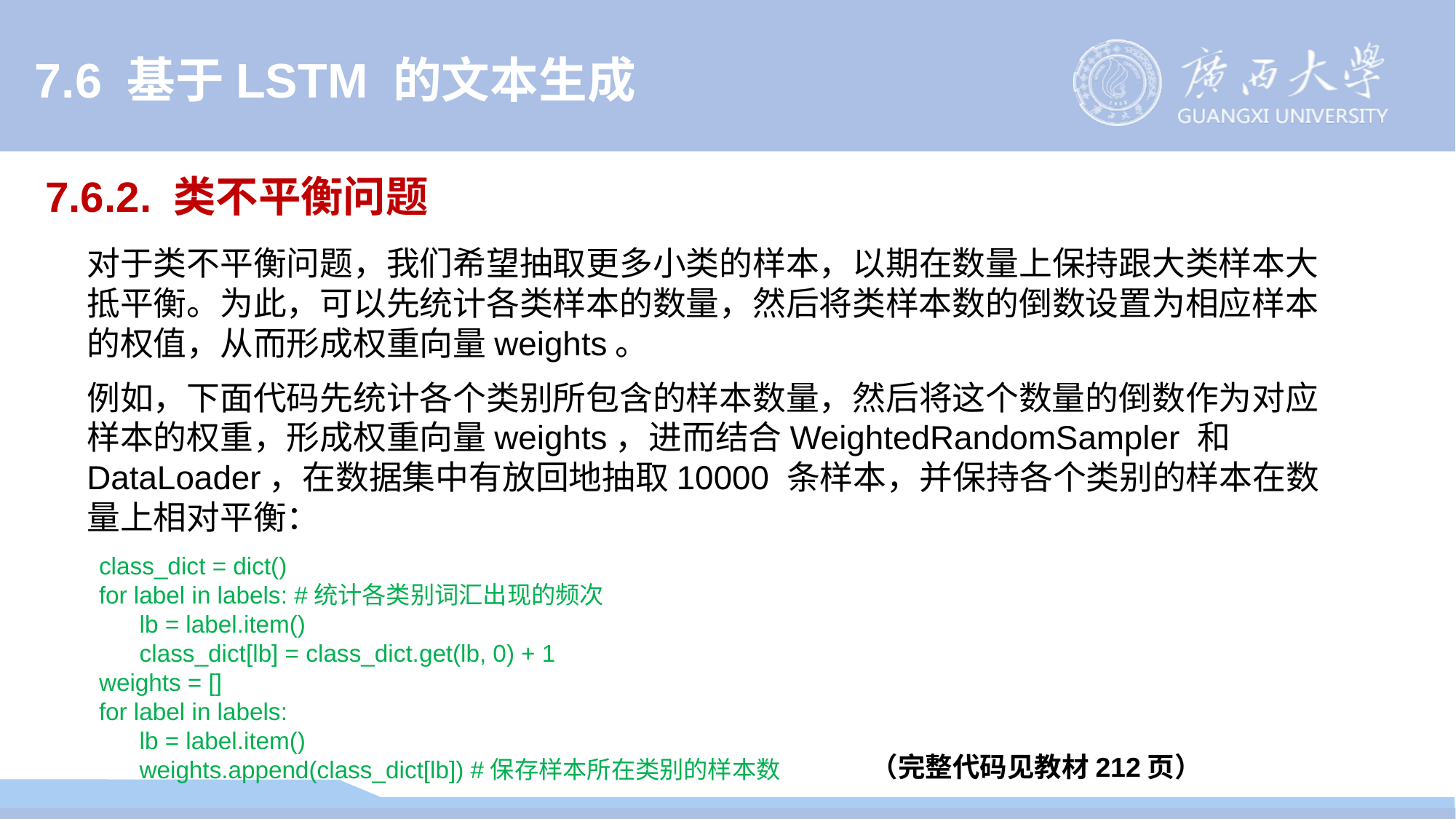

7.6 基于LSTM 的文本生成
7.6.2. 类不平衡问题
对于类不平衡问题，我们希望抽取更多小类的样本，以期在数量上保持跟大类样本大抵平衡。为此，可以先统计各类样本的数量，然后将类样本数的倒数设置为相应样本的权值，从而形成权重向量weights。

例如，下面代码先统计各个类别所包含的样本数量，然后将这个数量的倒数作为对应样本的权重，形成权重向量weights，进而结合WeightedRandomSampler 和DataLoader，在数据集中有放回地抽取10000 条样本，并保持各个类别的样本在数量上相对平衡：
class_dict = dict()
for label in labels: #统计各类别词汇出现的频次
      lb = label.item()
      class_dict[lb] = class_dict.get(lb, 0) + 1
weights = []
for label in labels:
      lb = label.item()
      weights.append(class_dict[lb]) #保存样本所在类别的样本数
（完整代码见教材212页）